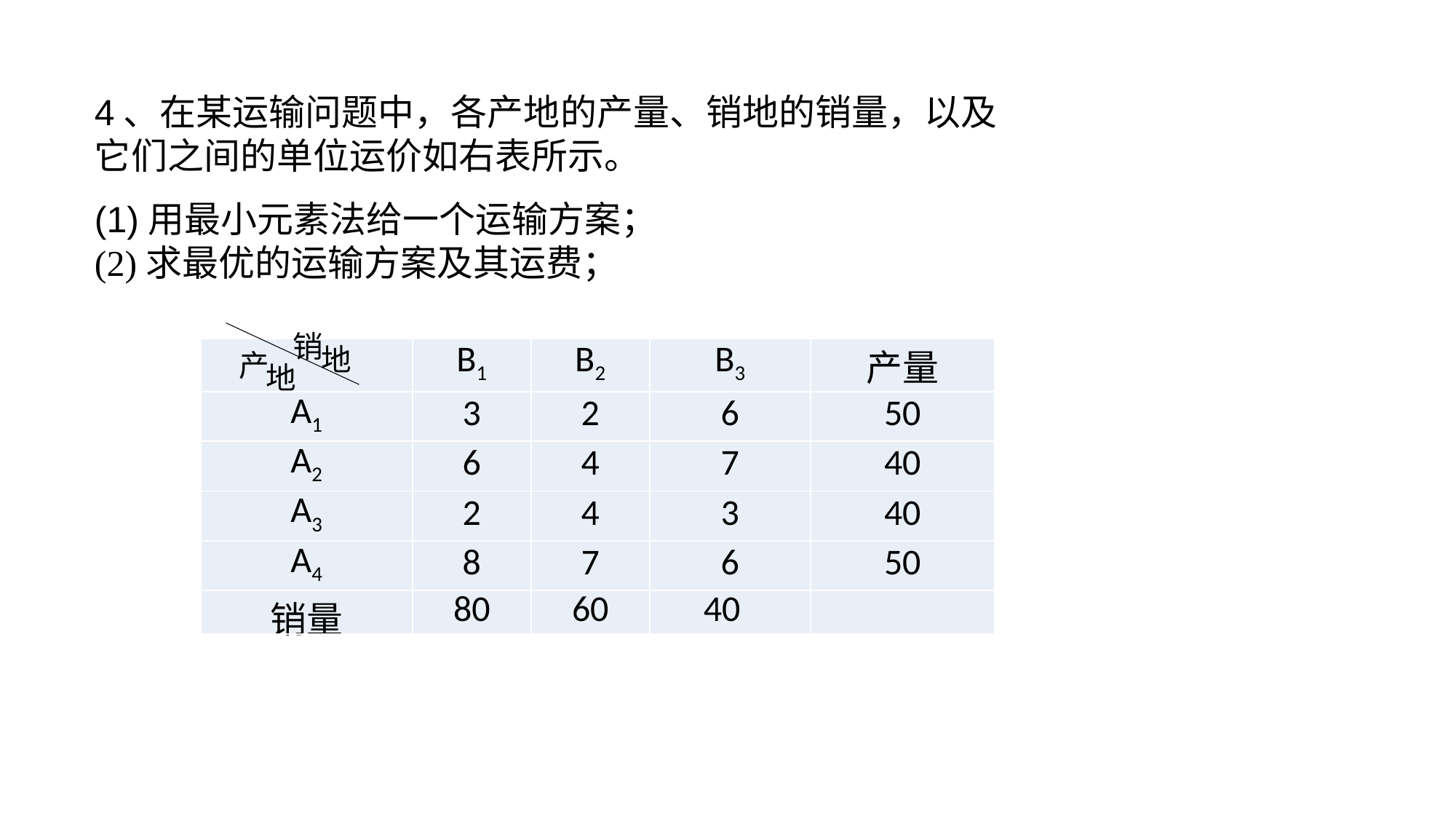

4、在某运输问题中，各产地的产量、销地的销量，以及它们之间的单位运价如右表所示。
(1)用最小元素法给一个运输方案；
(2)求最优的运输方案及其运费；
销
地
产
地
|  | B1 | B2 | B3 | 产量 |
| --- | --- | --- | --- | --- |
| A1 | 3 | 2 | 6 | 50 |
| A2 | 6 | 4 | 7 | 40 |
| A3 | 2 | 4 | 3 | 40 |
| A4 | 8 | 7 | 6 | 50 |
| 销量 | 80 | 60 | 40 |  |